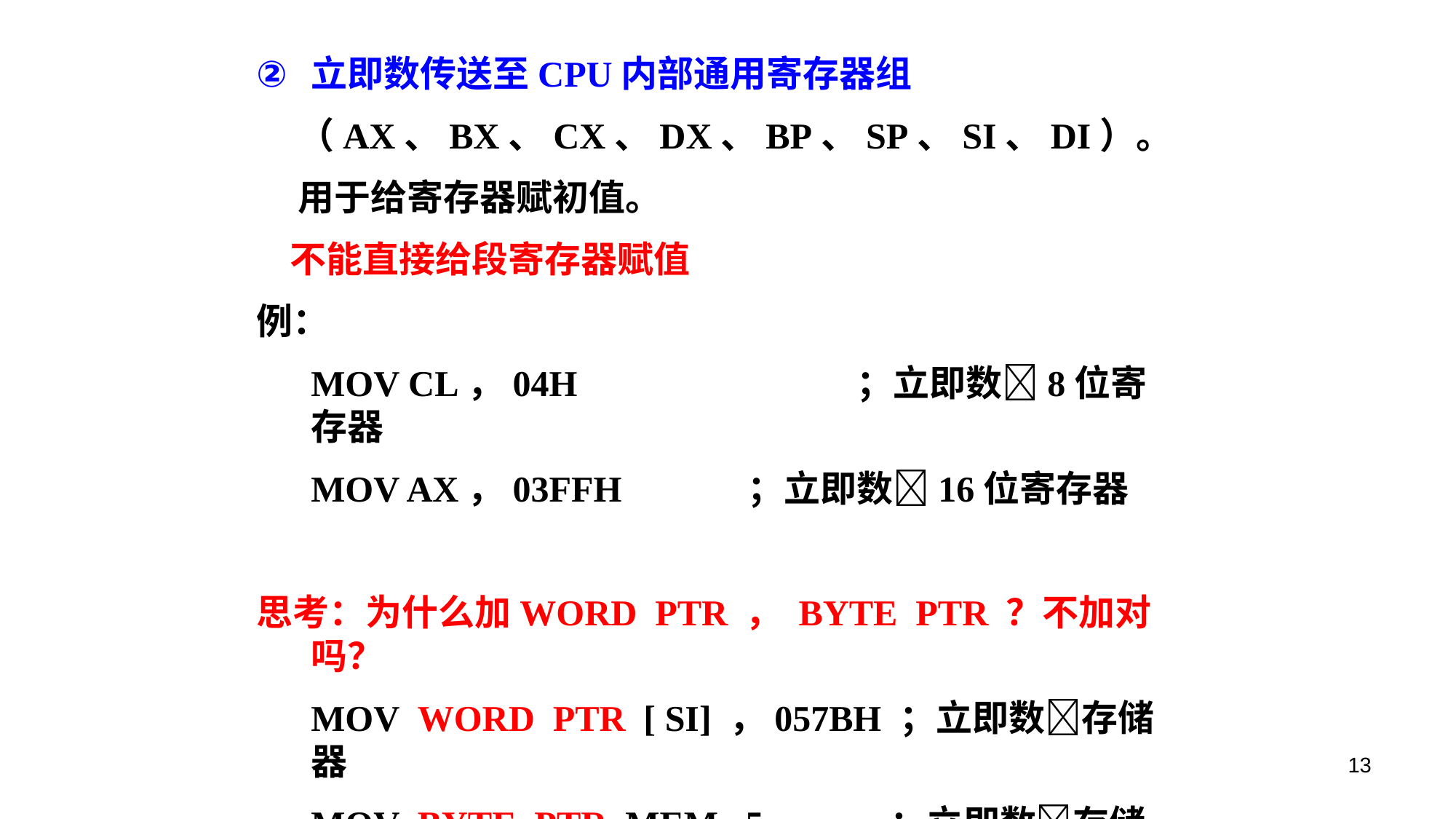

立即数传送至CPU内部通用寄存器组
    （AX、BX、CX、DX、BP、SP、SI、DI）。
    用于给寄存器赋初值。
   不能直接给段寄存器赋值
例：
    	MOV CL，04H			；立即数→8位寄存器
    	MOV AX，03FFH		；立即数→16位寄存器

思考：为什么加WORD  PTR ， BYTE  PTR ？不加对吗？
    	MOV  WORD  PTR  [ SI] ，057BH ；立即数→存储器
	MOV  BYTE  PTR  MEM,  5             ；立即数→存储器
13